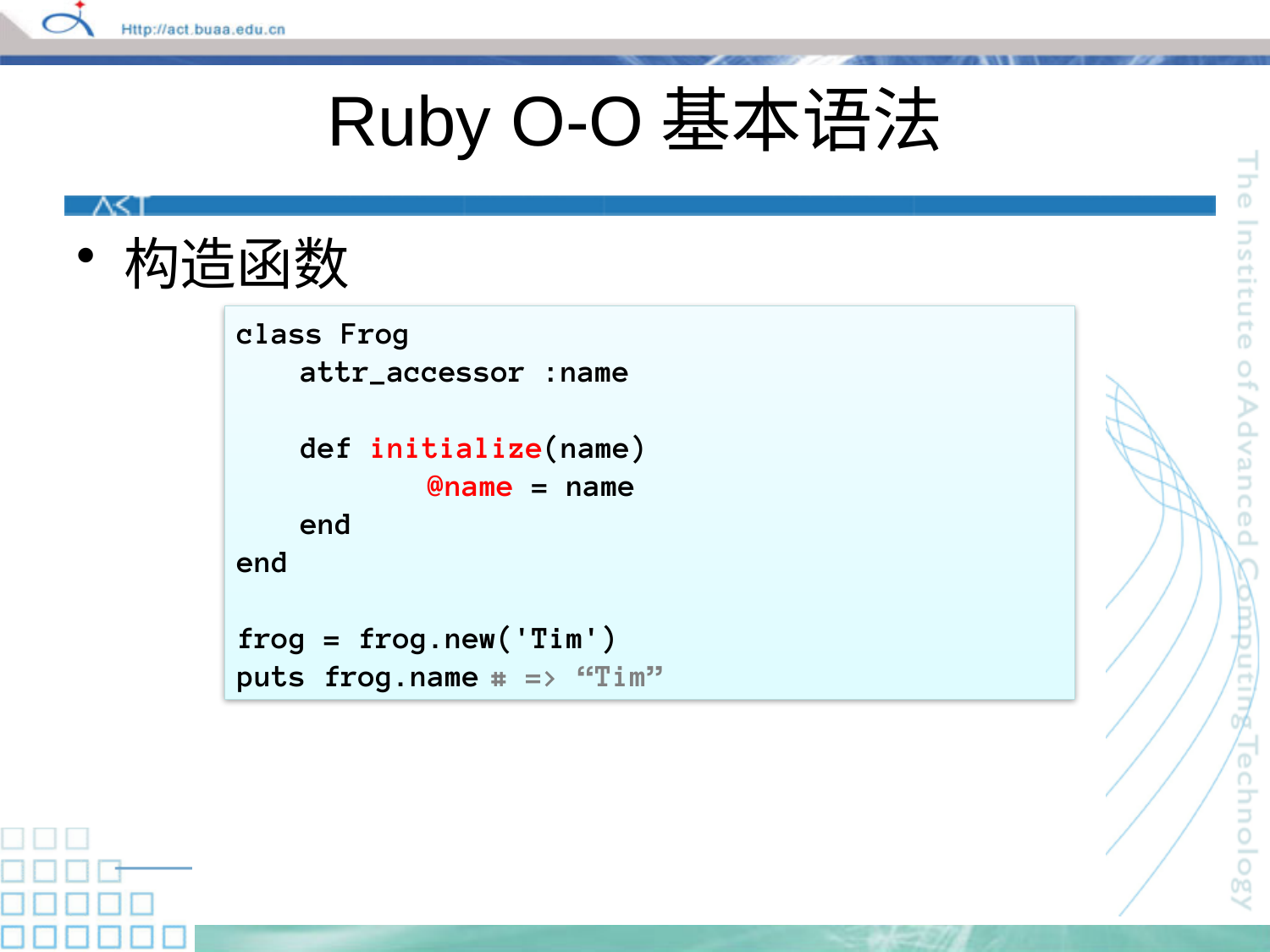

# Ruby O-O基本语法
构造函数

class Frog
attr_accessor :name

def initialize(name)
	@name = name
end
end

frog = frog.new('Tim')
puts frog.name	# => “Tim”